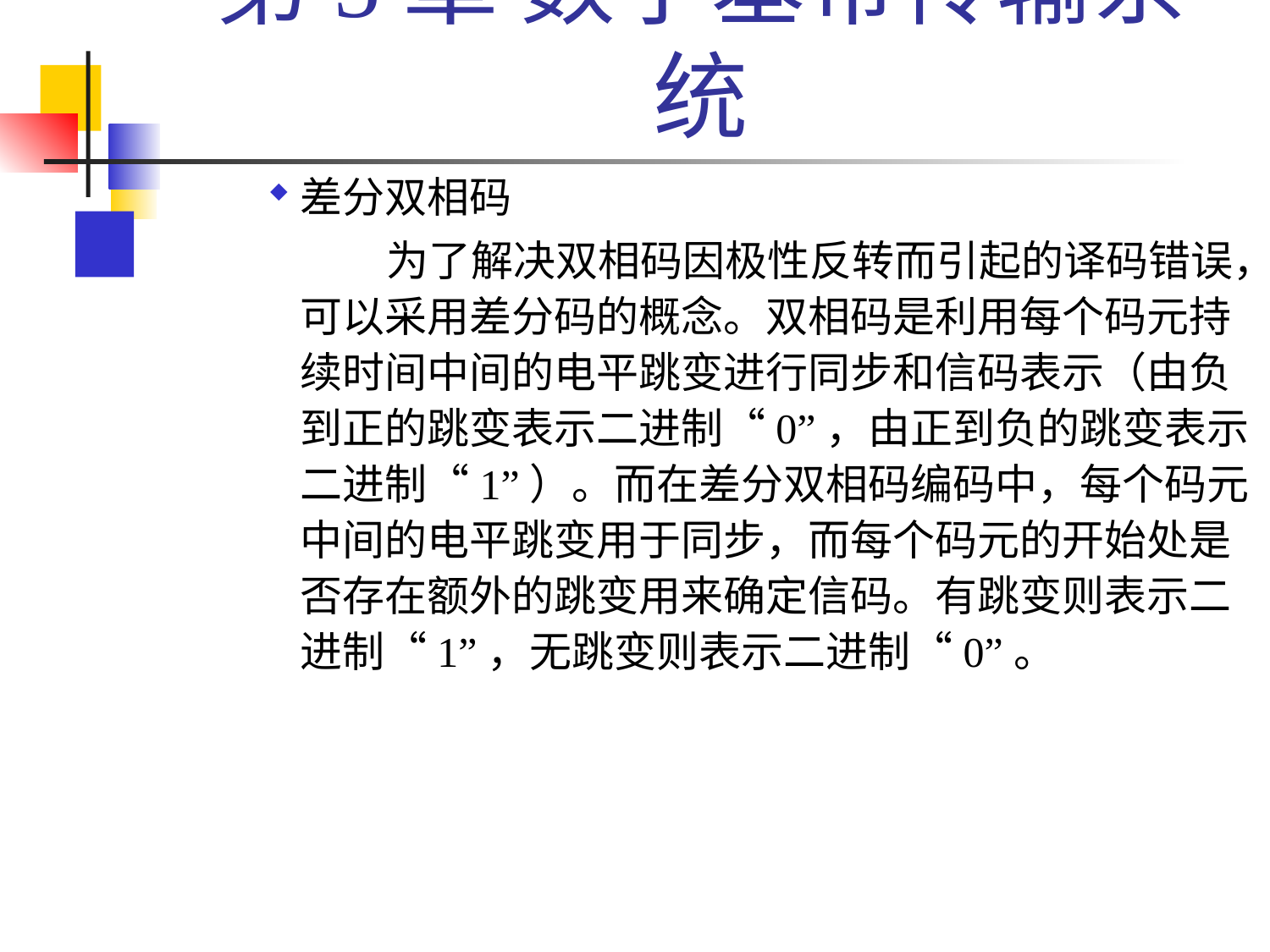

# 第5章 数字基带传输系统
差分双相码
	        为了解决双相码因极性反转而引起的译码错误，可以采用差分码的概念。双相码是利用每个码元持续时间中间的电平跳变进行同步和信码表示（由负到正的跳变表示二进制“0”，由正到负的跳变表示二进制“1”）。而在差分双相码编码中，每个码元中间的电平跳变用于同步，而每个码元的开始处是否存在额外的跳变用来确定信码。有跳变则表示二进制“1”，无跳变则表示二进制“0”。
29